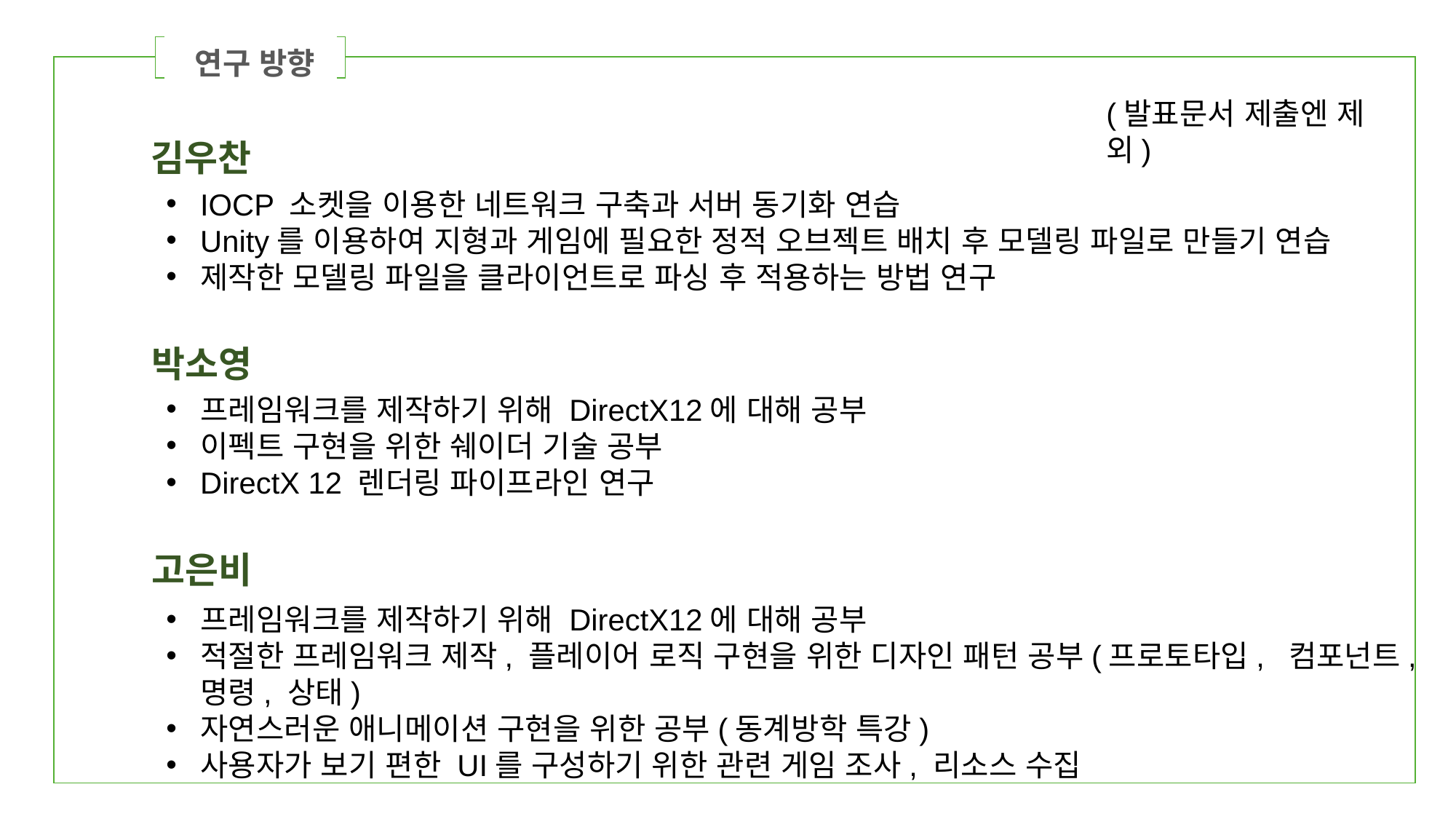

연구 방향
|  | ㅂ |  |
| --- | --- | --- |

(발표문서 제출엔 제외)
김우찬
IOCP 소켓을 이용한 네트워크 구축과 서버 동기화 연습
Unity를 이용하여 지형과 게임에 필요한 정적 오브젝트 배치 후 모델링 파일로 만들기 연습
제작한 모델링 파일을 클라이언트로 파싱 후 적용하는 방법 연구
박소영
프레임워크를 제작하기 위해 DirectX12에 대해 공부
이펙트 구현을 위한 쉐이더 기술 공부
DirectX 12 렌더링 파이프라인 연구
고은비
프레임워크를 제작하기 위해 DirectX12에 대해 공부
적절한 프레임워크 제작, 플레이어 로직 구현을 위한 디자인 패턴 공부(프로토타입,  컴포넌트, 명령, 상태)
자연스러운 애니메이션 구현을 위한 공부(동계방학 특강)
사용자가 보기 편한 UI를 구성하기 위한 관련 게임 조사, 리소스 수집